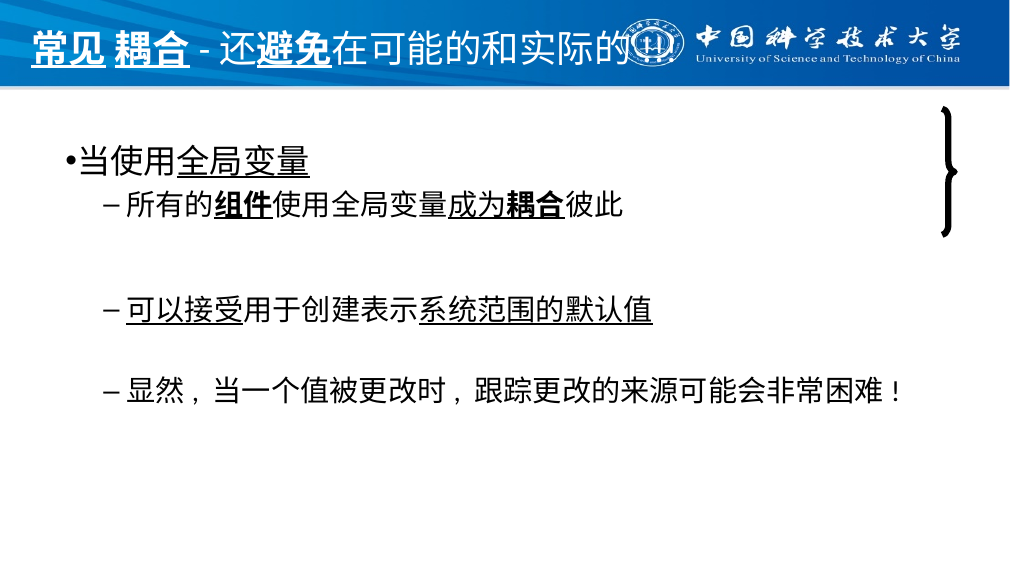

# 常见 耦合-还避免在可能的和实际的!!!

当使用全局变量
所有的组件使用全局变量成为耦合彼此

可以接受用于创建表示系统范围的默认值

显然, 当一个值被更改时, 跟踪更改的来源可能会非常困难!